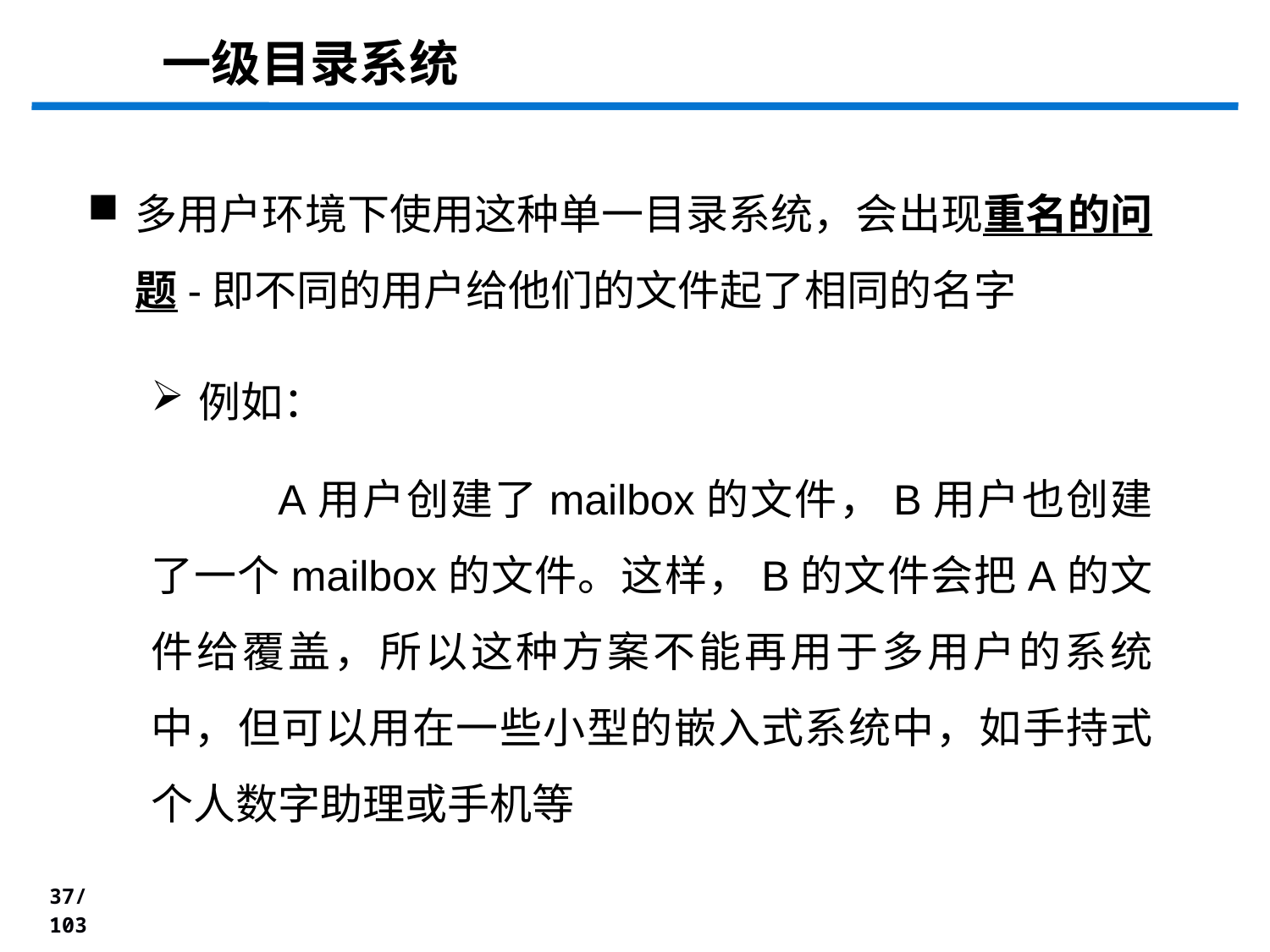

# 一级目录系统
多用户环境下使用这种单一目录系统，会出现重名的问题-即不同的用户给他们的文件起了相同的名字
例如：
	A用户创建了mailbox的文件，B用户也创建了一个mailbox的文件。这样，B的文件会把A的文件给覆盖，所以这种方案不能再用于多用户的系统中，但可以用在一些小型的嵌入式系统中，如手持式个人数字助理或手机等